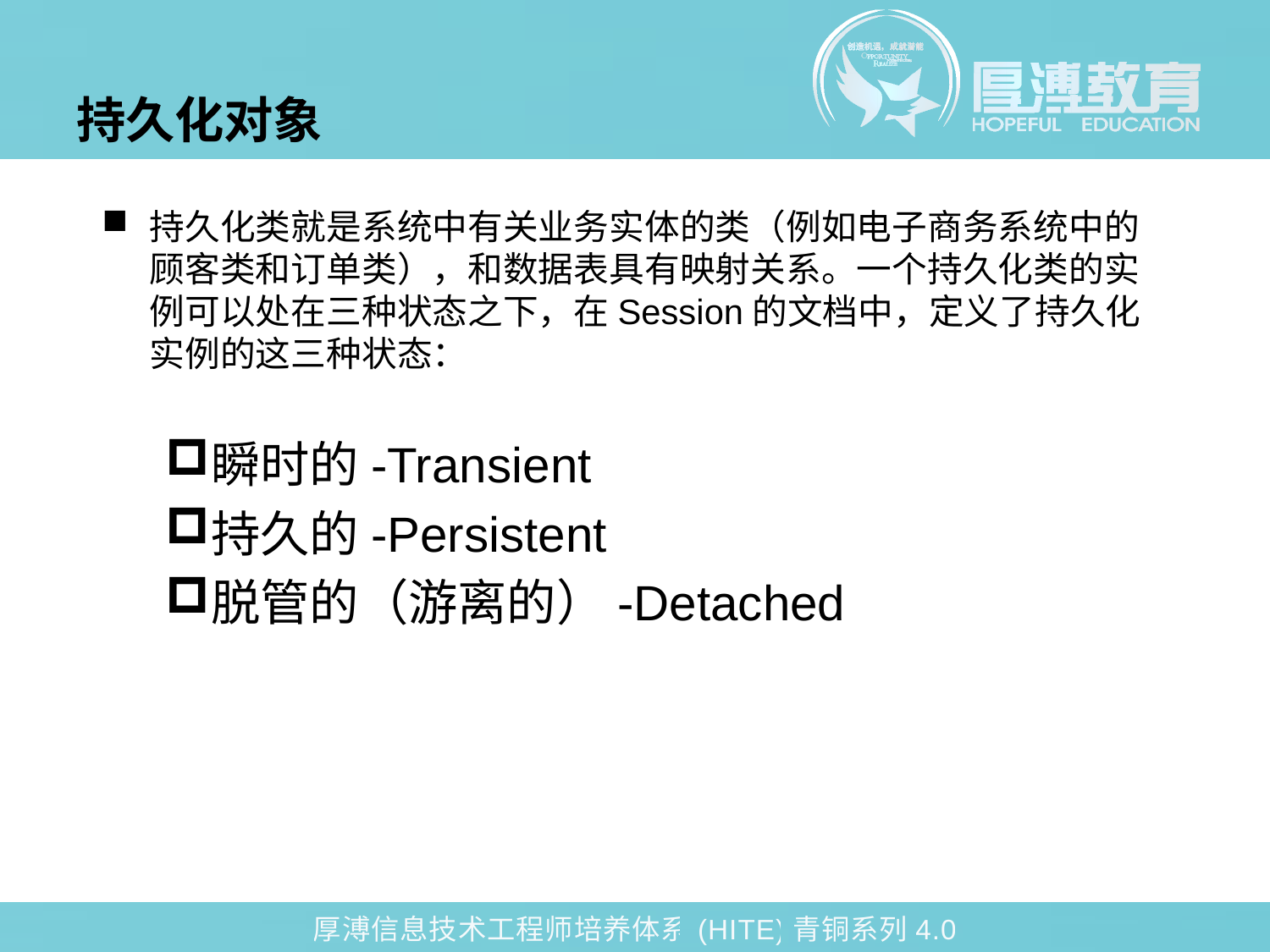

# 持久化对象
持久化类就是系统中有关业务实体的类（例如电子商务系统中的顾客类和订单类），和数据表具有映射关系。一个持久化类的实例可以处在三种状态之下，在Session的文档中，定义了持久化实例的这三种状态：

瞬时的-Transient
持久的-Persistent
脱管的（游离的）-Detached